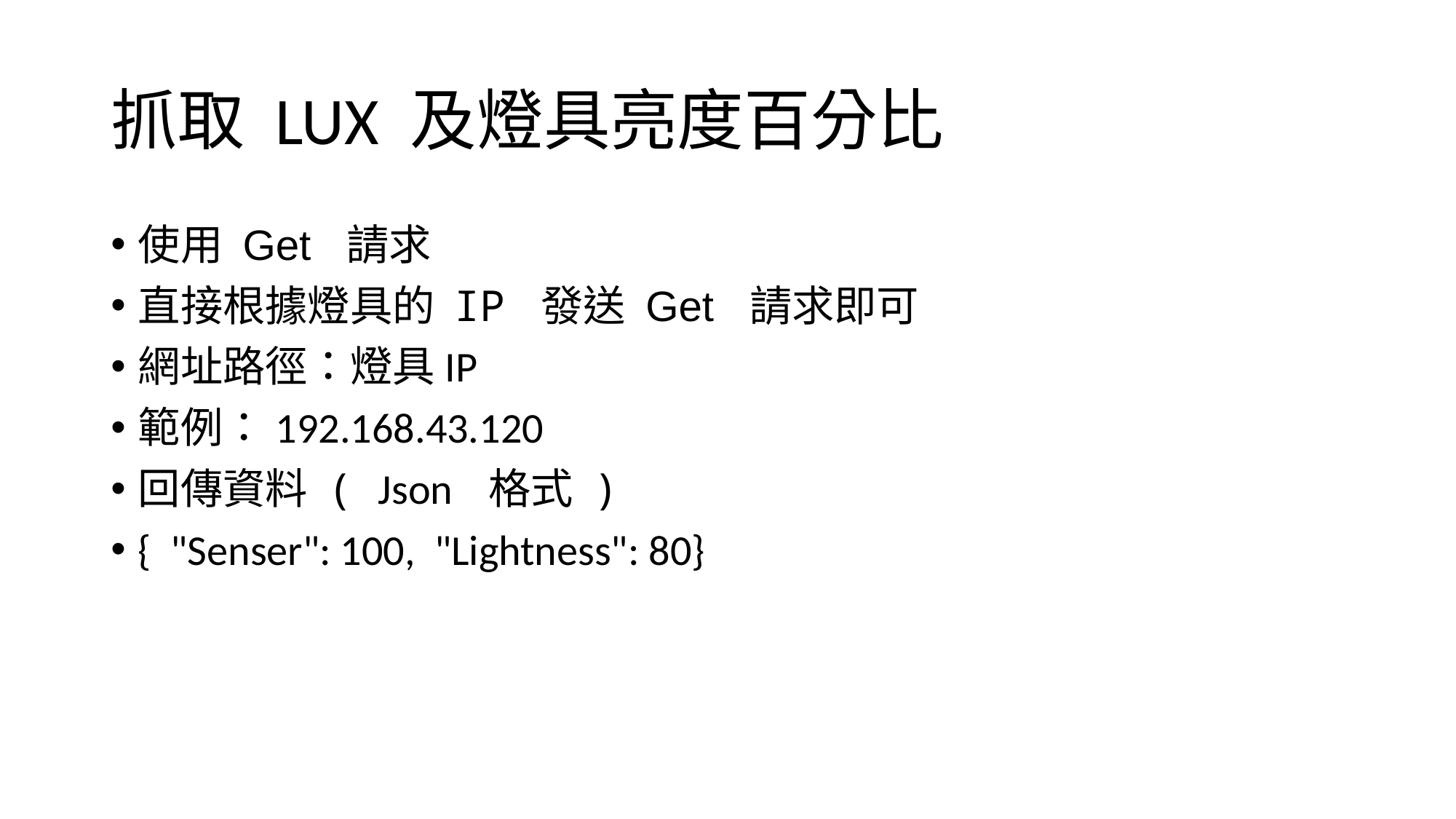

# 抓取 LUX 及燈具亮度百分比
使用 Get 請求
直接根據燈具的 IP 發送 Get 請求即可
網址路徑：燈具IP
範例：192.168.43.120
回傳資料 ( Json 格式 )
{  "Senser": 100,  "Lightness": 80}